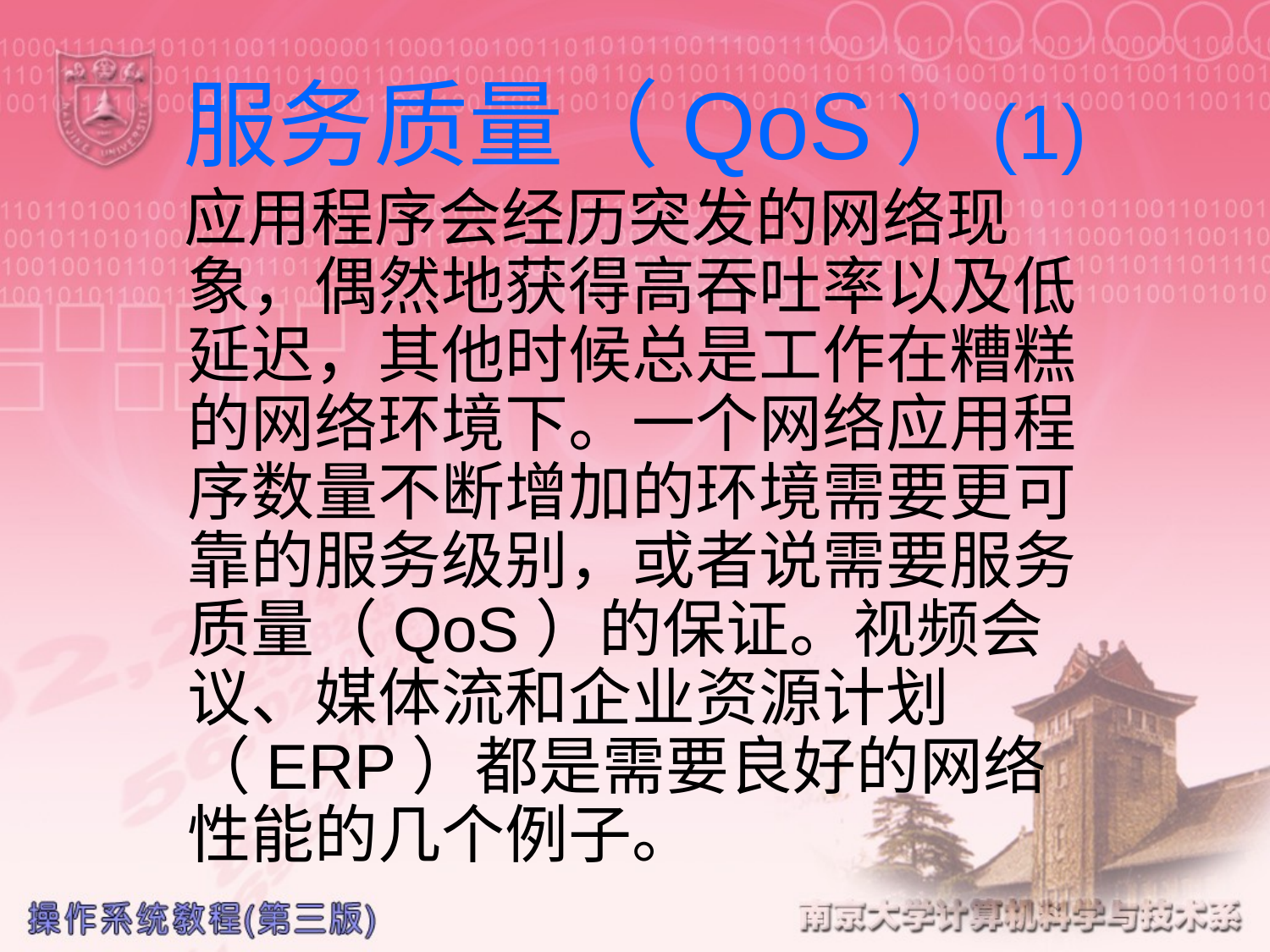

# 服务质量（QoS）(1)
   应用程序会经历突发的网络现象，偶然地获得高吞吐率以及低延迟，其他时候总是工作在糟糕的网络环境下。一个网络应用程序数量不断增加的环境需要更可靠的服务级别，或者说需要服务质量（QoS）的保证。视频会议、媒体流和企业资源计划（ERP）都是需要良好的网络性能的几个例子。